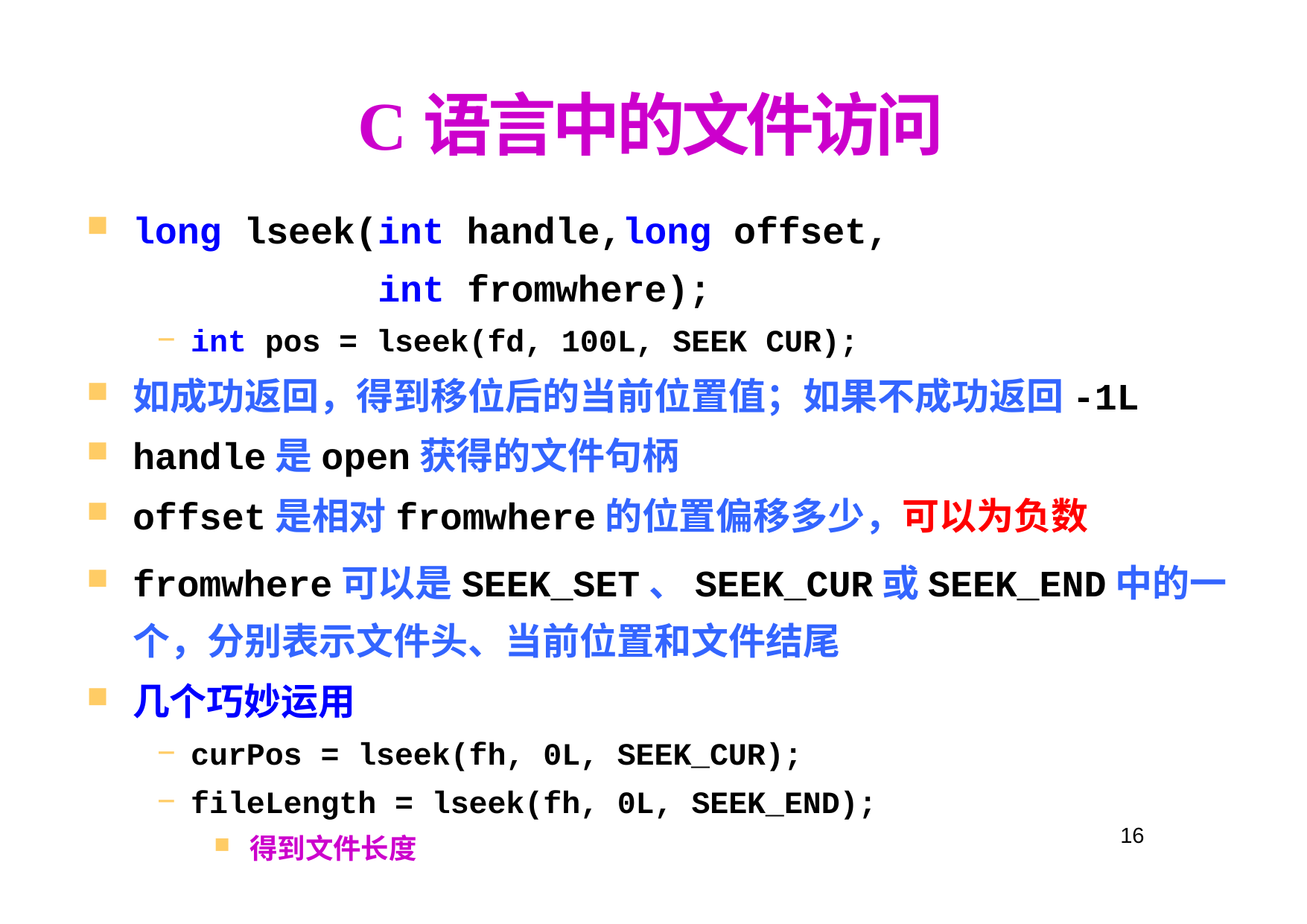

# C语言中的文件访问
long lseek(int handle,long offset,
int fromwhere);
int pos = lseek(fd, 100L, SEEK CUR);
如成功返回，得到移位后的当前位置值；如果不成功返回-1L
handle是open获得的文件句柄
offset是相对fromwhere的位置偏移多少，可以为负数
fromwhere可以是SEEK_SET、SEEK_CUR或SEEK_END中的一个，分别表示文件头、当前位置和文件结尾
几个巧妙运用
curPos = lseek(fh, 0L, SEEK_CUR);
fileLength = lseek(fh, 0L, SEEK_END);
得到文件长度
16